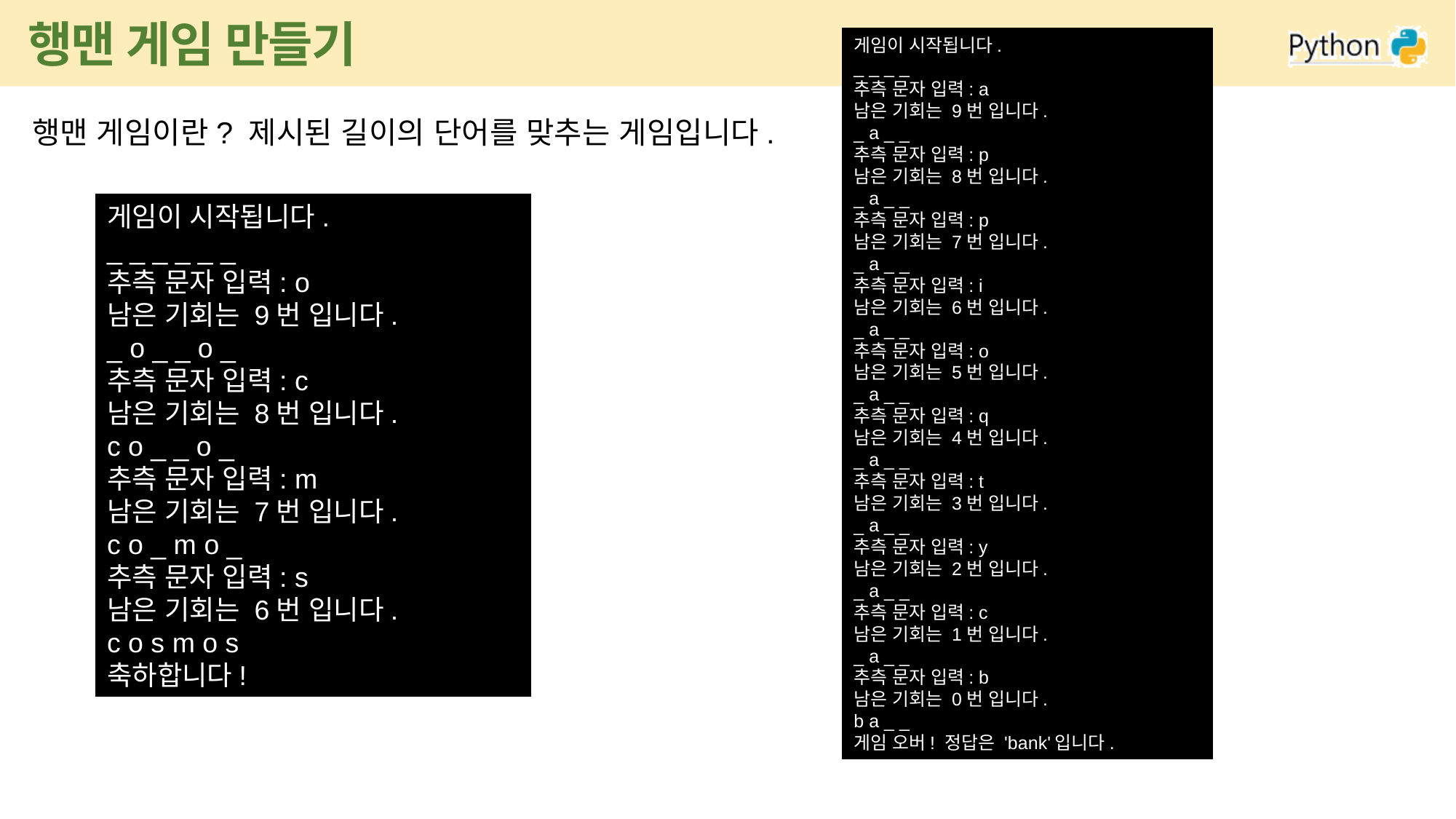

# 행맨 게임 만들기
게임이 시작됩니다.
_ _ _ _
추측 문자 입력: a
남은 기회는 9번 입니다.
_ a _ _
추측 문자 입력: p
남은 기회는 8번 입니다.
_ a _ _
추측 문자 입력: p
남은 기회는 7번 입니다.
_ a _ _
추측 문자 입력: i
남은 기회는 6번 입니다.
_ a _ _
추측 문자 입력: o
남은 기회는 5번 입니다.
_ a _ _
추측 문자 입력: q
남은 기회는 4번 입니다.
_ a _ _
추측 문자 입력: t
남은 기회는 3번 입니다.
_ a _ _
추측 문자 입력: y
남은 기회는 2번 입니다.
_ a _ _
추측 문자 입력: c
남은 기회는 1번 입니다.
_ a _ _
추측 문자 입력: b
남은 기회는 0번 입니다.
b a _ _
게임 오버! 정답은 'bank'입니다.
행맨 게임이란? 제시된 길이의 단어를 맞추는 게임입니다.
게임이 시작됩니다.
_ _ _ _ _ _
추측 문자 입력: o
남은 기회는 9번 입니다.
_ o _ _ o _
추측 문자 입력: c
남은 기회는 8번 입니다.
c o _ _ o _
추측 문자 입력: m
남은 기회는 7번 입니다.
c o _ m o _
추측 문자 입력: s
남은 기회는 6번 입니다.
c o s m o s
축하합니다!